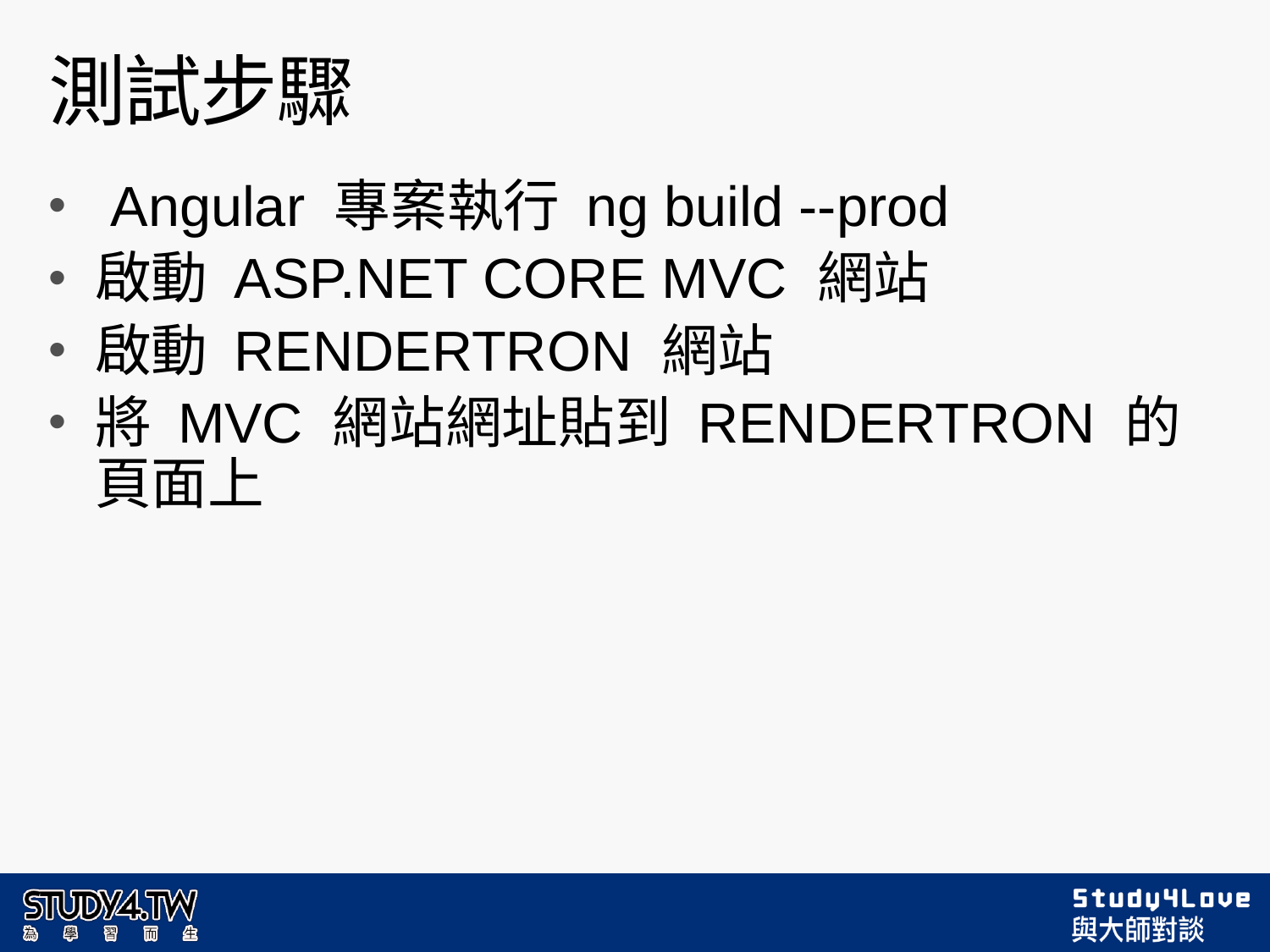

# 測試步驟
 Angular 專案執行 ng build --prod
啟動 ASP.NET CORE MVC 網站
啟動 RENDERTRON 網站
將 MVC 網站網址貼到 RENDERTRON 的頁面上